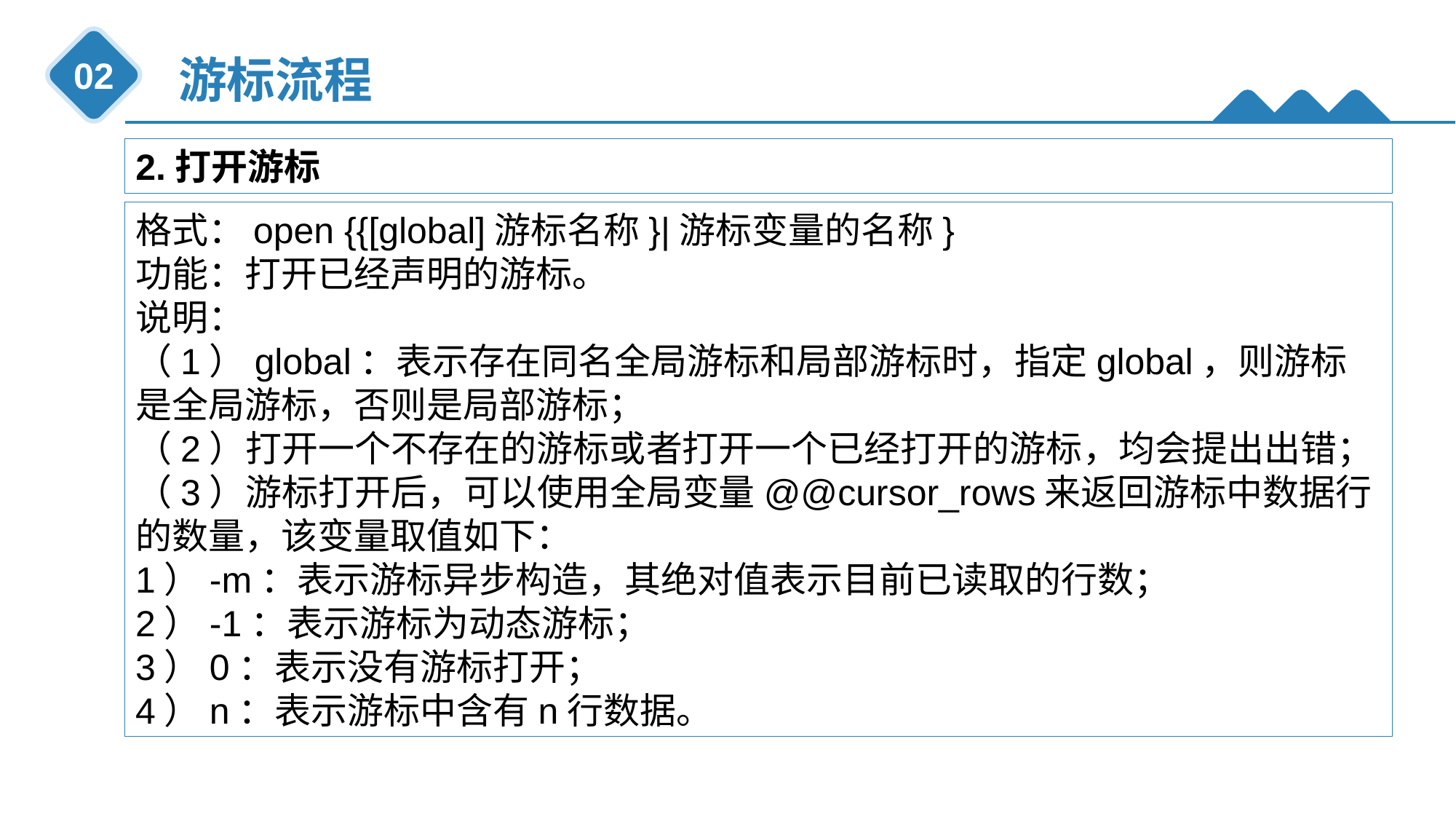

游标流程
02

2.打开游标
格式：open {{[global]游标名称}|游标变量的名称}
功能：打开已经声明的游标。
说明：
（1）global：表示存在同名全局游标和局部游标时，指定global，则游标是全局游标，否则是局部游标；
（2）打开一个不存在的游标或者打开一个已经打开的游标，均会提出出错；
（3）游标打开后，可以使用全局变量@@cursor_rows来返回游标中数据行的数量，该变量取值如下：
1）-m：表示游标异步构造，其绝对值表示目前已读取的行数；
2）-1：表示游标为动态游标；
3）0：表示没有游标打开；
4）n：表示游标中含有n行数据。